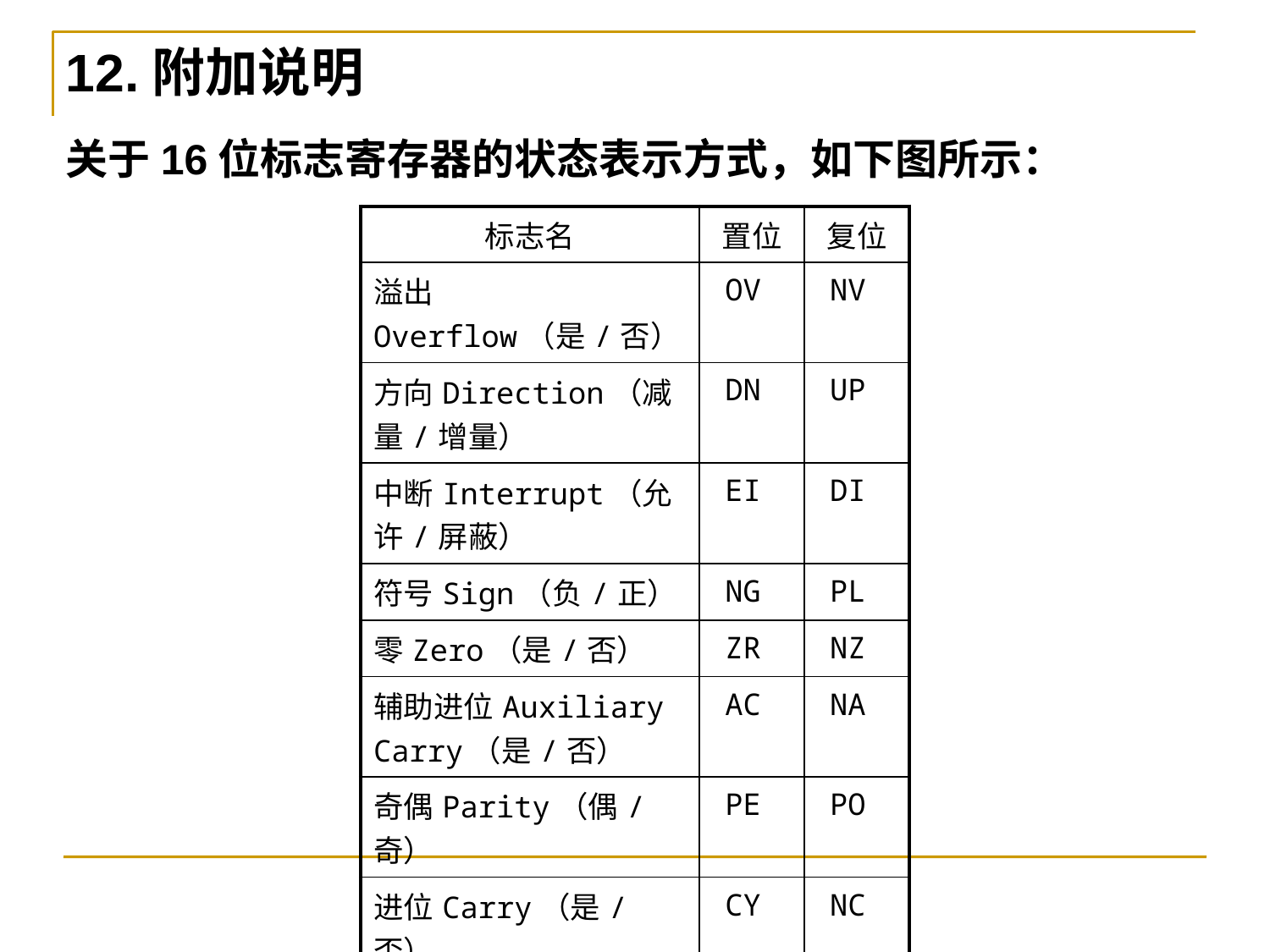

12.附加说明
关于16位标志寄存器的状态表示方式，如下图所示：
| 标志名 | 置位 | 复位 |
| --- | --- | --- |
| 溢出Overflow（是/否） | OV | NV |
| 方向Direction（减量/增量） | DN | UP |
| 中断Interrupt（允许/屏蔽） | EI | DI |
| 符号Sign（负/正） | NG | PL |
| 零Zero（是/否） | ZR | NZ |
| 辅助进位Auxiliary Carry（是/否） | AC | NA |
| 奇偶Parity（偶/奇） | PE | PO |
| 进位Carry（是/否） | CY | NC |